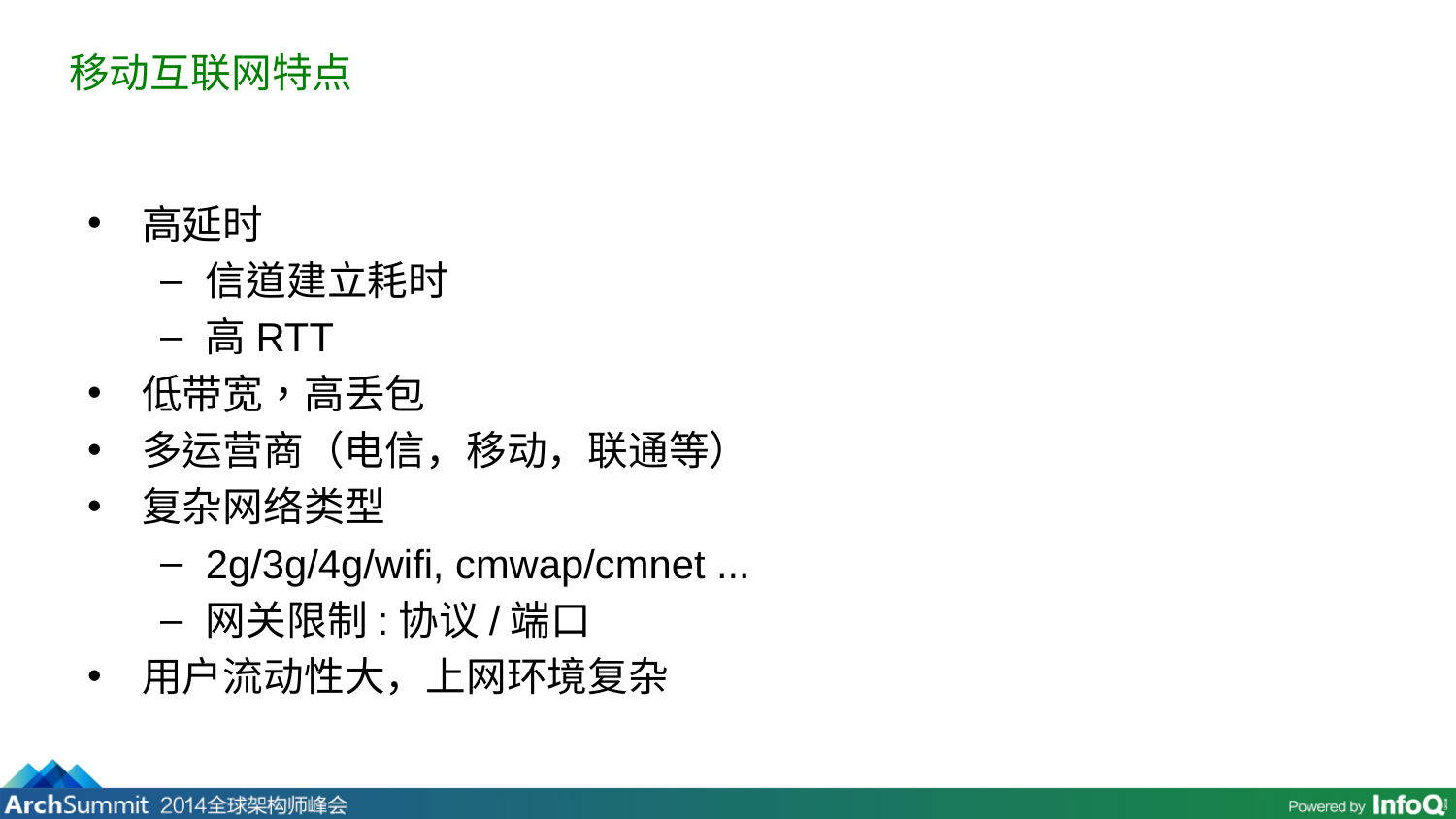

# 移动互联网特点
高延时
信道建立耗时
高RTT
低带宽，高丢包
多运营商（电信，移动，联通等）
复杂网络类型
2g/3g/4g/wifi, cmwap/cmnet ...
网关限制:协议/端口
用户流动性大，上网环境复杂